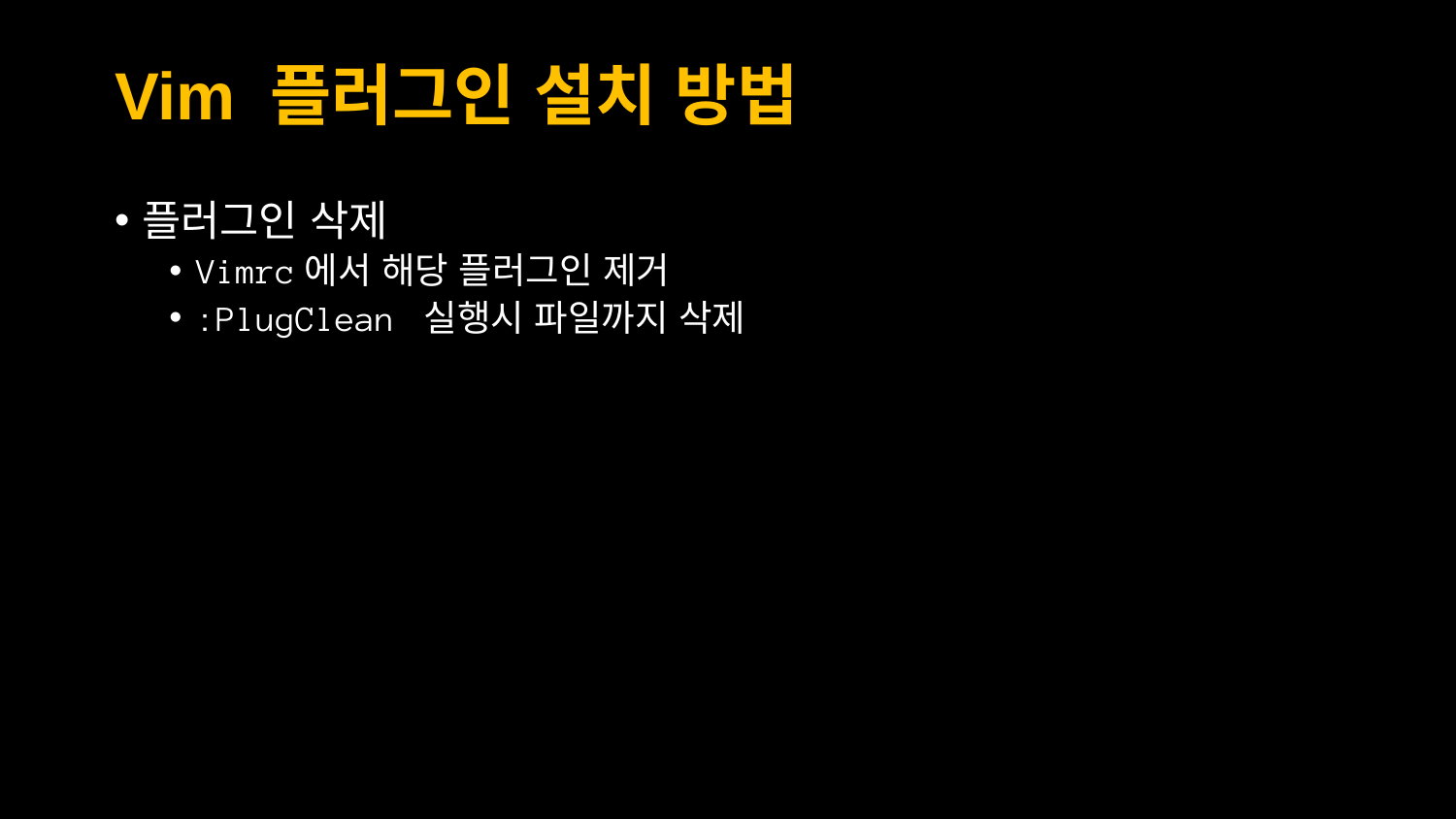

# Vim 플러그인 설치 방법
플러그인 삭제
Vimrc에서 해당 플러그인 제거
:PlugClean 실행시 파일까지 삭제